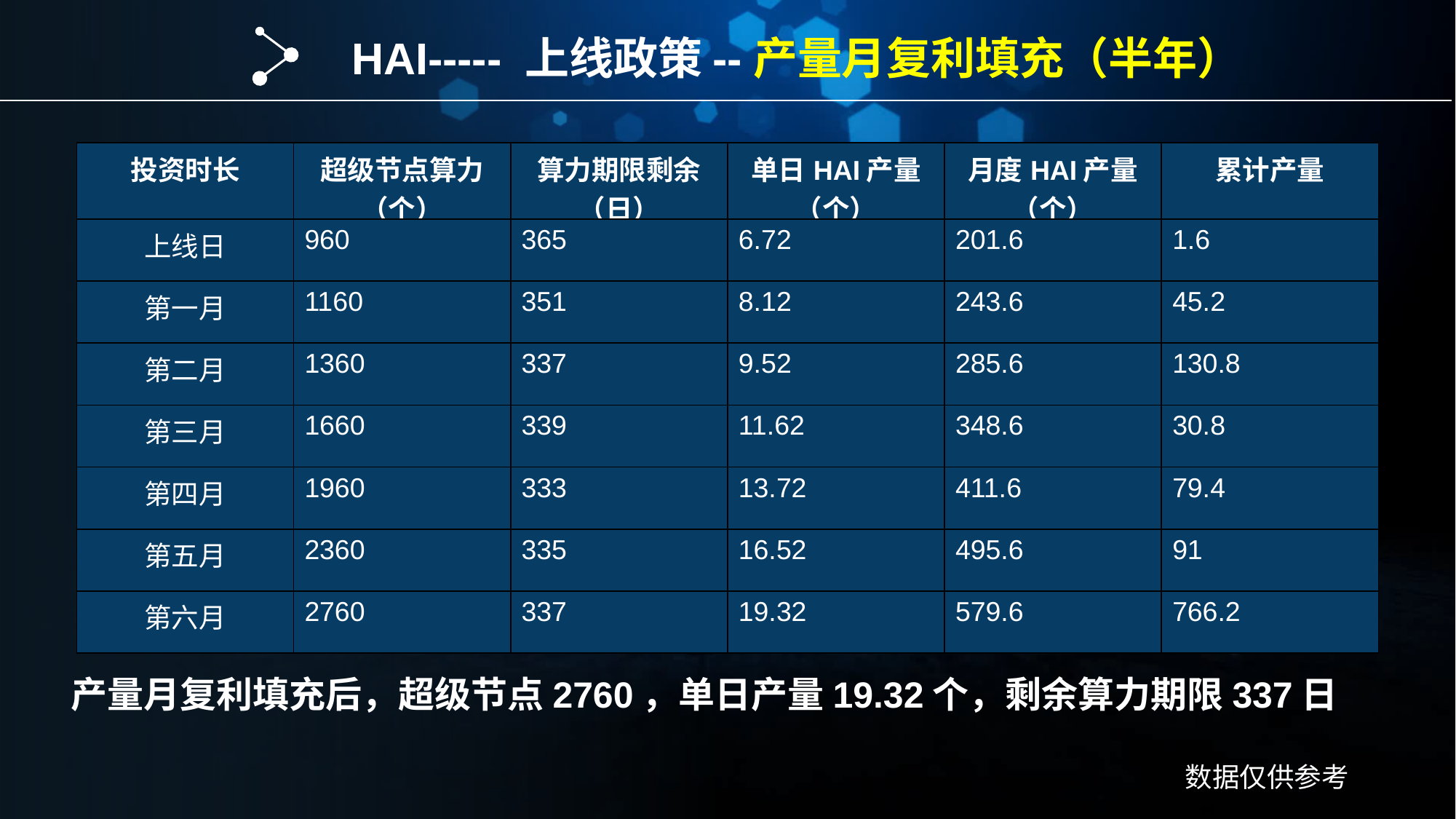

HAI----- 上线政策--产量月复利填充（半年）
| 投资时长 | 超级节点算力（个） | 算力期限剩余（日） | 单日HAI产量（个） | 月度HAI产量（个） | 累计产量 |
| --- | --- | --- | --- | --- | --- |
| 上线日 | 960 | 365 | 6.72 | 201.6 | 1.6 |
| 第一月 | 1160 | 351 | 8.12 | 243.6 | 45.2 |
| 第二月 | 1360 | 337 | 9.52 | 285.6 | 130.8 |
| 第三月 | 1660 | 339 | 11.62 | 348.6 | 30.8 |
| 第四月 | 1960 | 333 | 13.72 | 411.6 | 79.4 |
| 第五月 | 2360 | 335 | 16.52 | 495.6 | 91 |
| 第六月 | 2760 | 337 | 19.32 | 579.6 | 766.2 |
产量月复利填充后，超级节点2760，单日产量19.32个，剩余算力期限337日

数据仅供参考